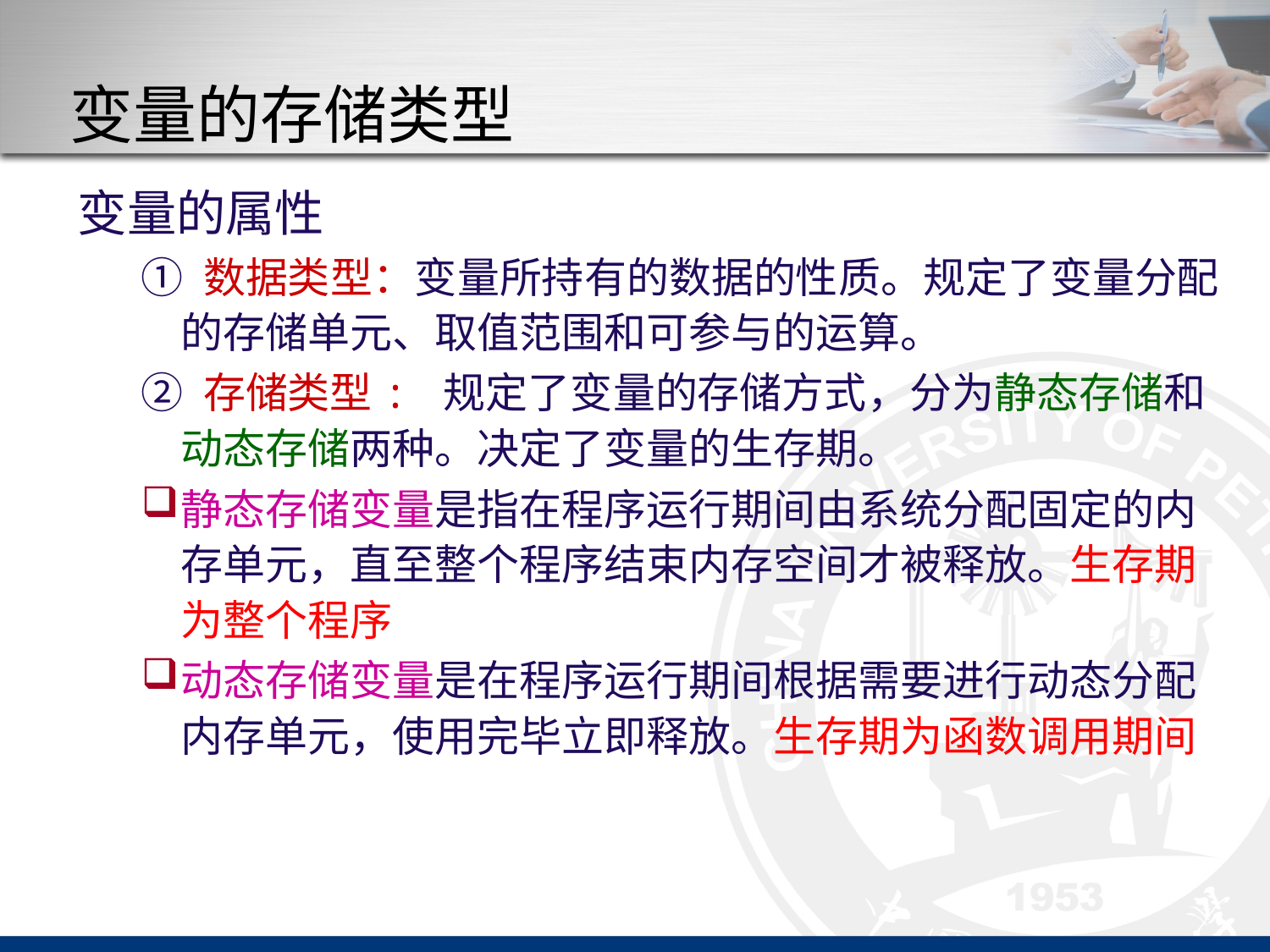

# 变量的存储类型
变量的属性
① 数据类型：变量所持有的数据的性质。规定了变量分配的存储单元、取值范围和可参与的运算。
② 存储类型: 规定了变量的存储方式，分为静态存储和动态存储两种。决定了变量的生存期。
静态存储变量是指在程序运行期间由系统分配固定的内存单元，直至整个程序结束内存空间才被释放。生存期为整个程序
动态存储变量是在程序运行期间根据需要进行动态分配内存单元，使用完毕立即释放。生存期为函数调用期间